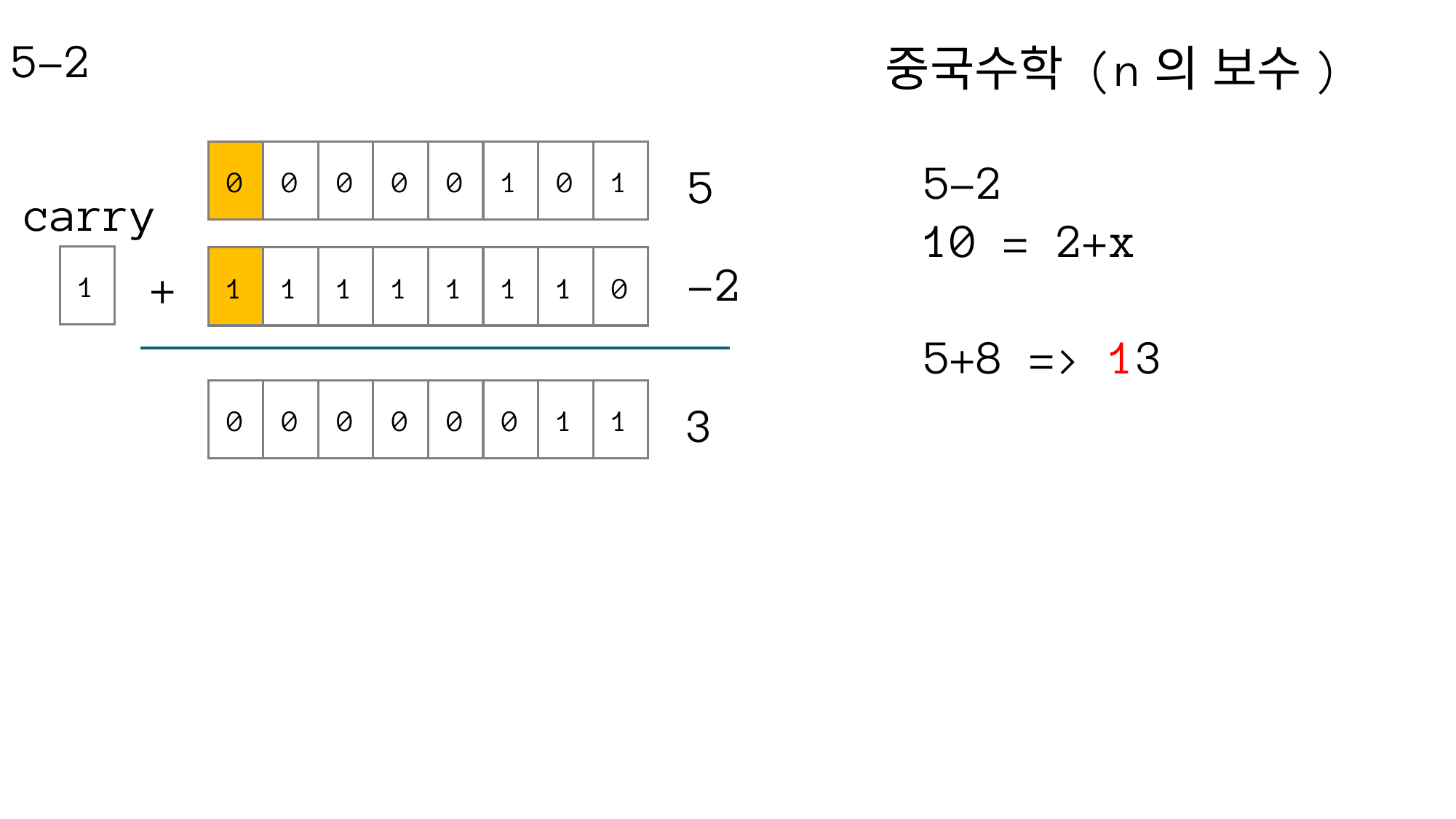

5-2
중국수학 (n의 보수)
0
0
0
0
0
1
0
1
5-2
10 = 2+x

5+8 => 13
5
carry
1
1
1
1
1
1
1
1
0
-2
+
0
0
0
0
0
0
1
1
3